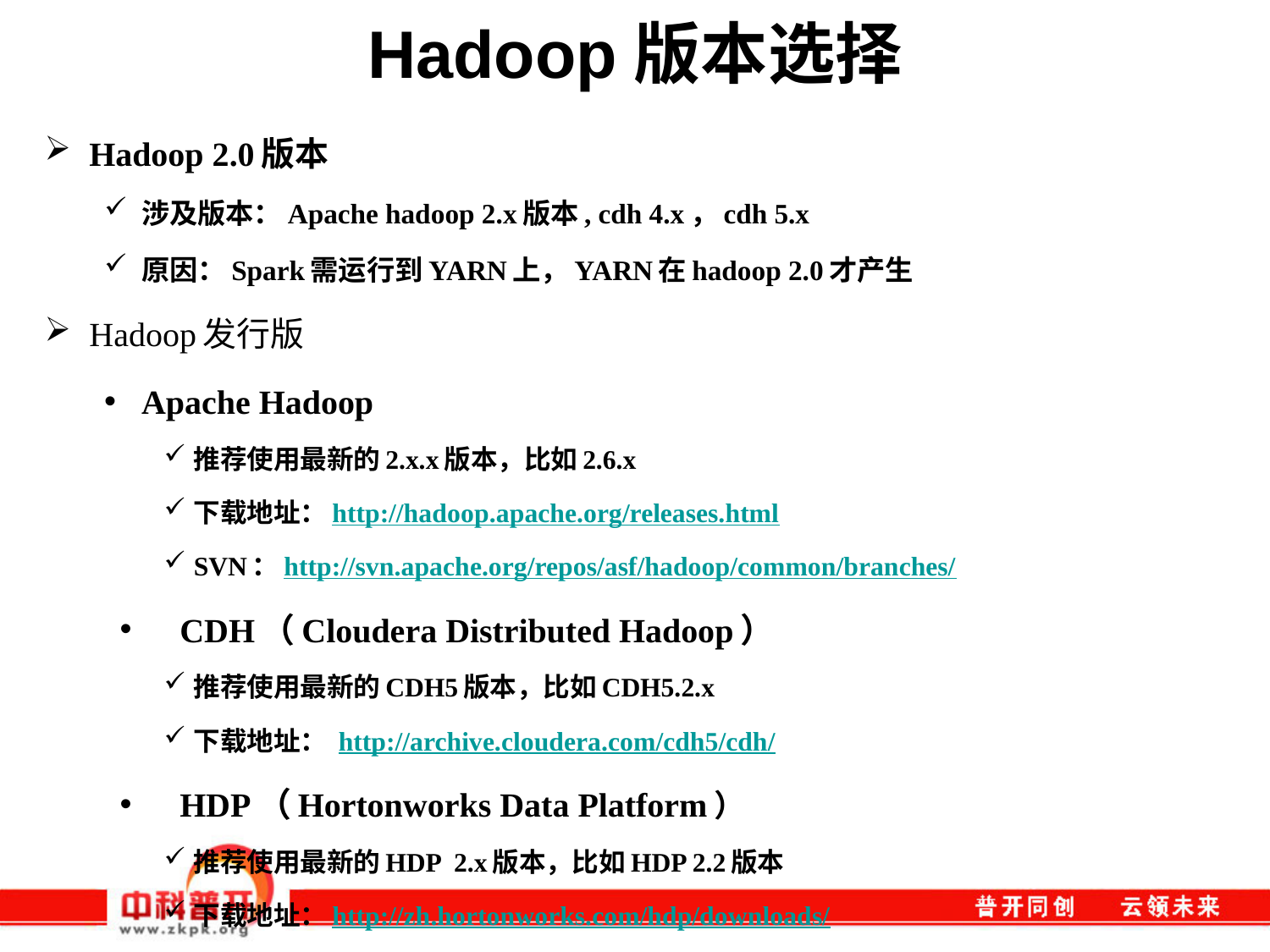

# Hadoop版本选择
Hadoop 2.0版本
涉及版本：Apache hadoop 2.x版本, cdh 4.x，cdh 5.x
原因：Spark需运行到YARN上，YARN在hadoop 2.0才产生
Hadoop发行版
Apache Hadoop
推荐使用最新的2.x.x版本，比如2.6.x
下载地址：http://hadoop.apache.org/releases.html
SVN：http://svn.apache.org/repos/asf/hadoop/common/branches/
CDH（Cloudera Distributed Hadoop）
推荐使用最新的CDH5版本，比如CDH5.2.x
下载地址： http://archive.cloudera.com/cdh5/cdh/
HDP（Hortonworks Data Platform）
推荐使用最新的HDP  2.x版本，比如HDP 2.2版本
下载地址：http://zh.hortonworks.com/hdp/downloads/